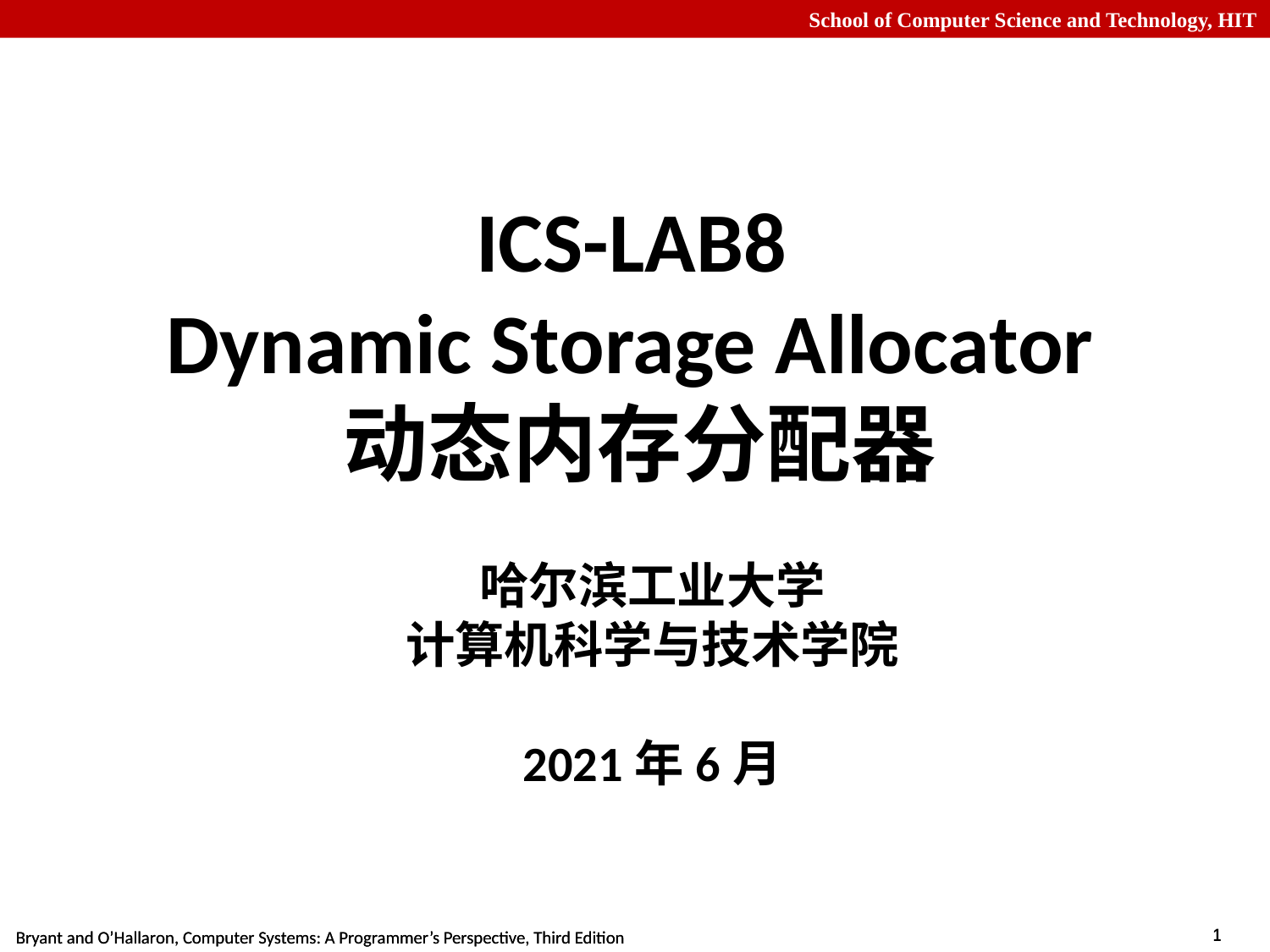

# ICS-LAB8 Dynamic Storage Allocator 动态内存分配器
哈尔滨工业大学
计算机科学与技术学院

2021年6月